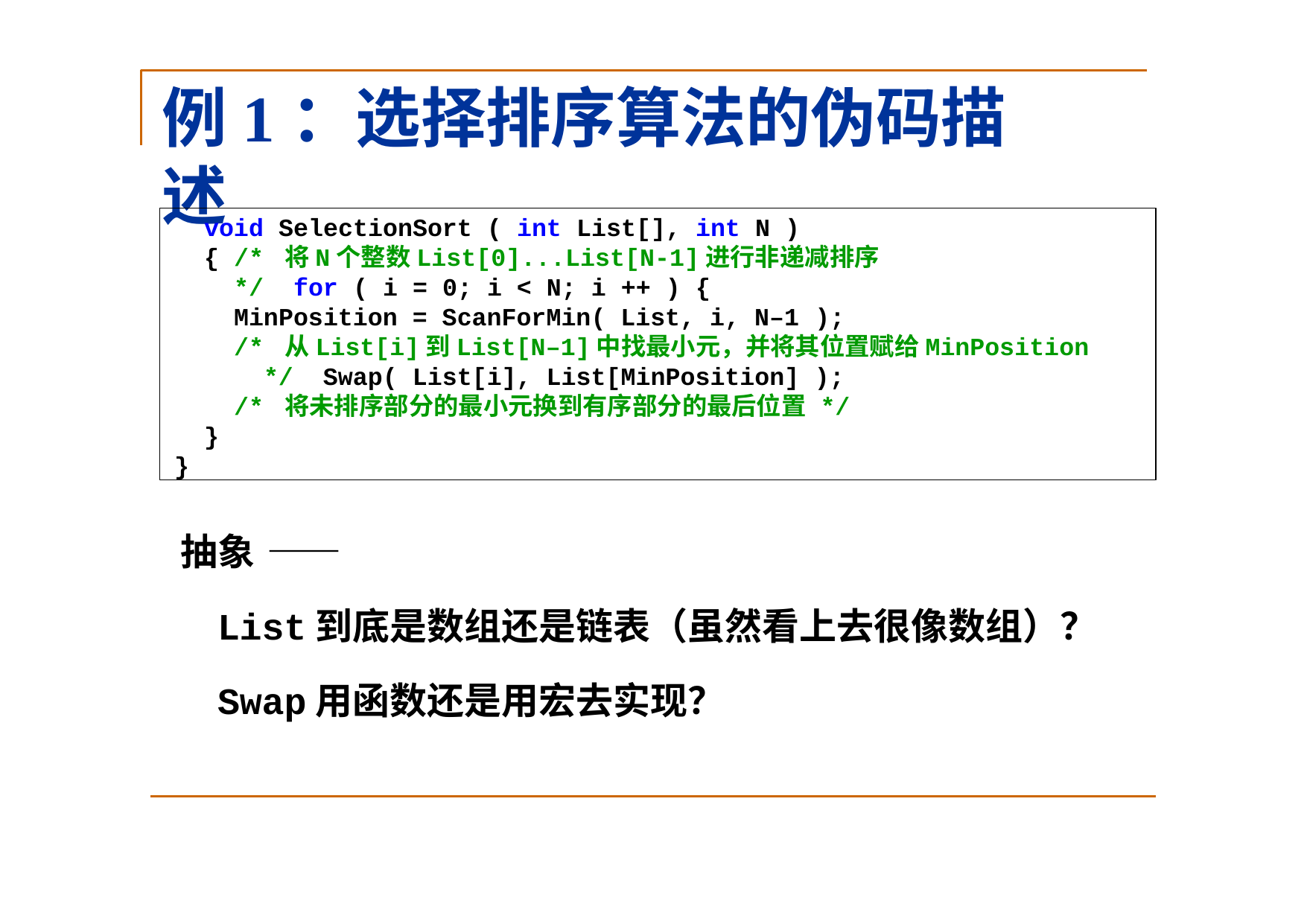

# 例1：选择排序算法的伪码描述
void SelectionSort ( int List[], int N )
{ /* 将N个整数List[0]...List[N-1]进行非递减排序 */  for ( i = 0; i < N; i ++ ) {
MinPosition = ScanForMin( List, i, N–1 );
/* 从List[i]到List[N–1]中找最小元，并将其位置赋给MinPosition */  Swap( List[i], List[MinPosition] );
/* 将未排序部分的最小元换到有序部分的最后位置 */
}
}
抽象 ——
List到底是数组还是链表（虽然看上去很像数组）？
Swap用函数还是用宏去实现？